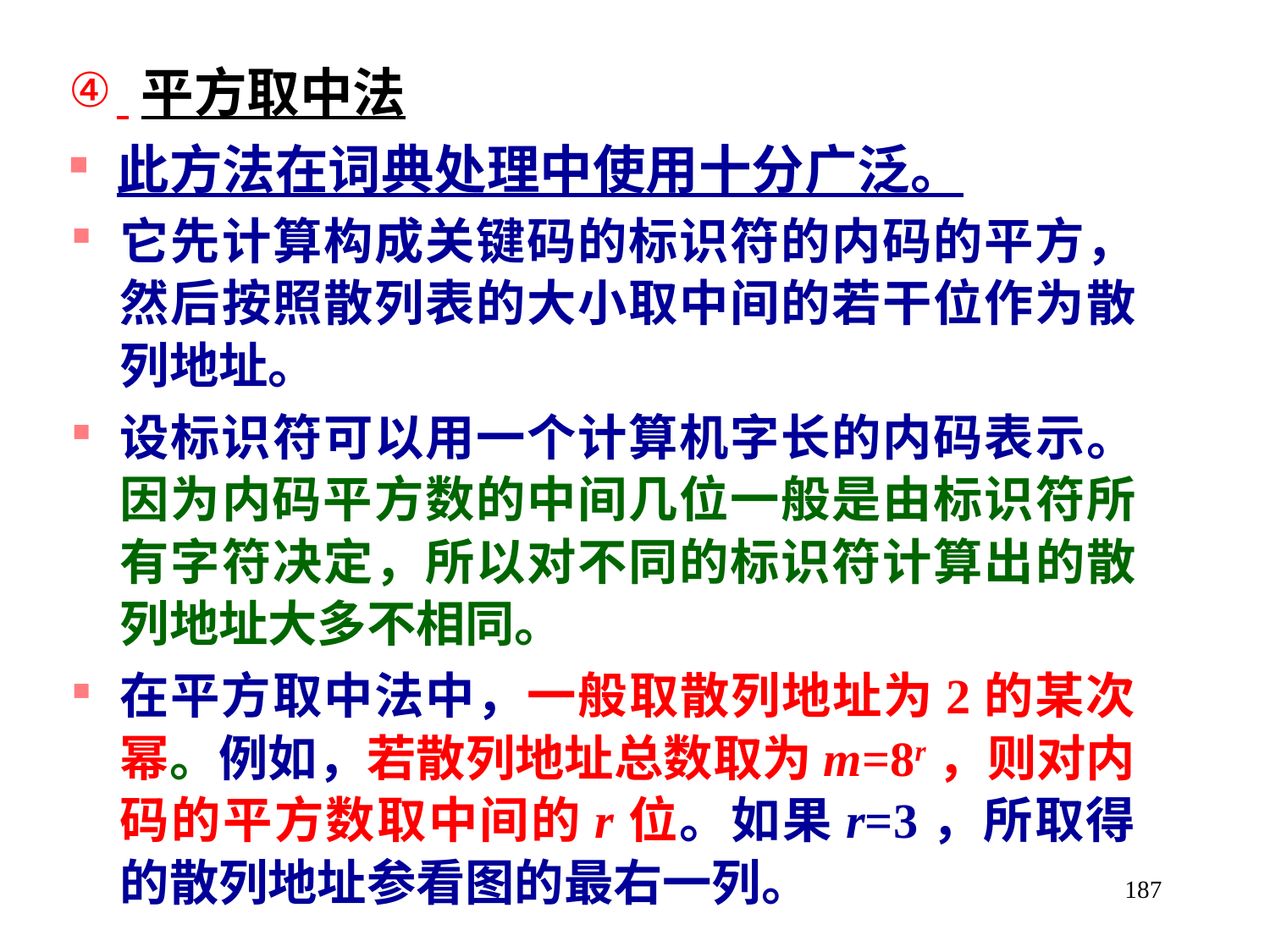

平方取中法
此方法在词典处理中使用十分广泛。
它先计算构成关键码的标识符的内码的平方，然后按照散列表的大小取中间的若干位作为散列地址。
设标识符可以用一个计算机字长的内码表示。因为内码平方数的中间几位一般是由标识符所有字符决定，所以对不同的标识符计算出的散列地址大多不相同。
在平方取中法中，一般取散列地址为2的某次幂。例如，若散列地址总数取为m=8r，则对内码的平方数取中间的r位。如果r=3，所取得的散列地址参看图的最右一列。
187